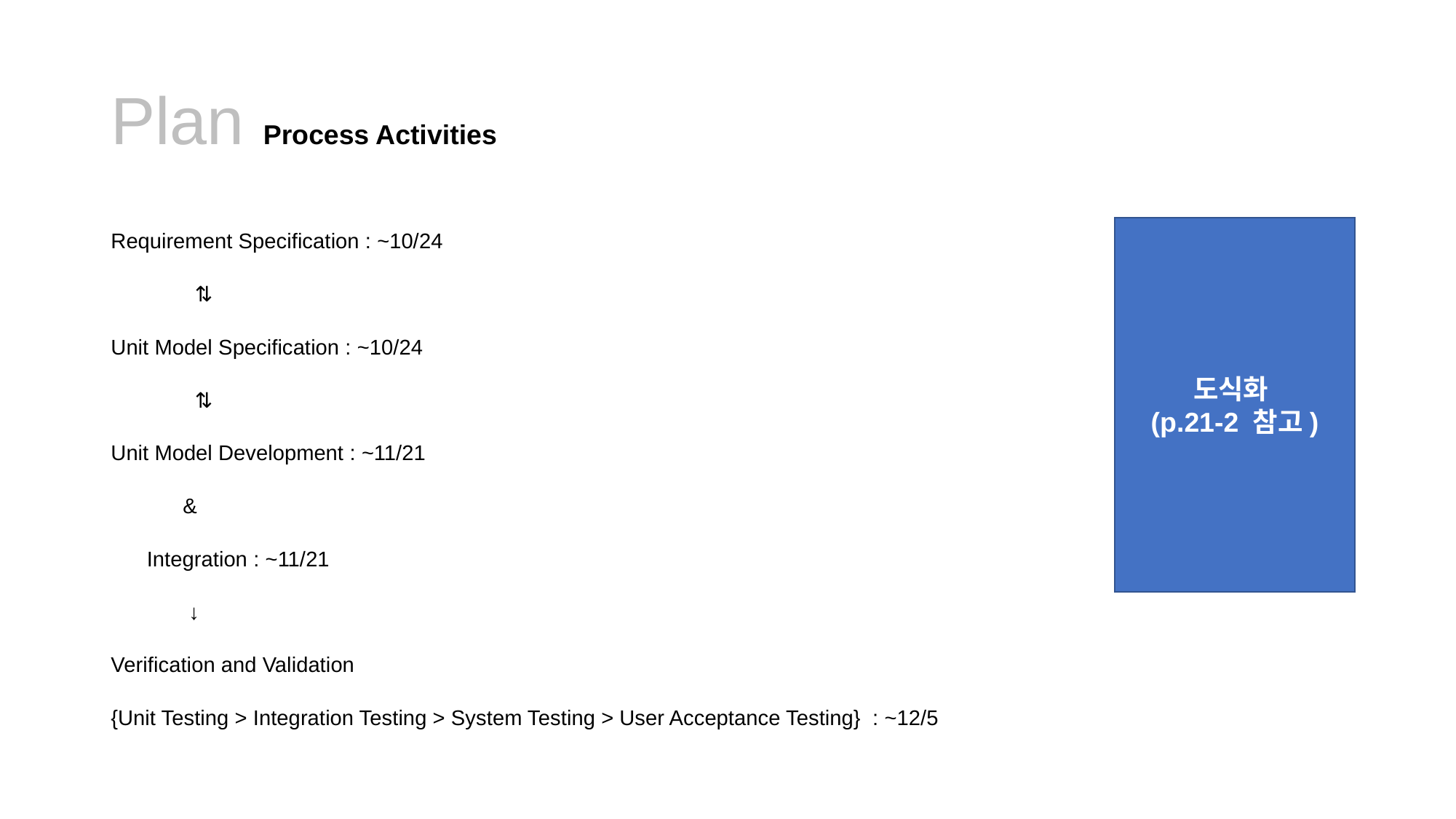

# Plan Process Activities
Requirement Specification : ~10/24
              ⇅
Unit Model Specification : ~10/24
              ⇅
Unit Model Development : ~11/21
            &
      Integration : ~11/21
             ↓
Verification and Validation
{Unit Testing > Integration Testing > System Testing > User Acceptance Testing}  : ~12/5
도식화
(p.21-2 참고)